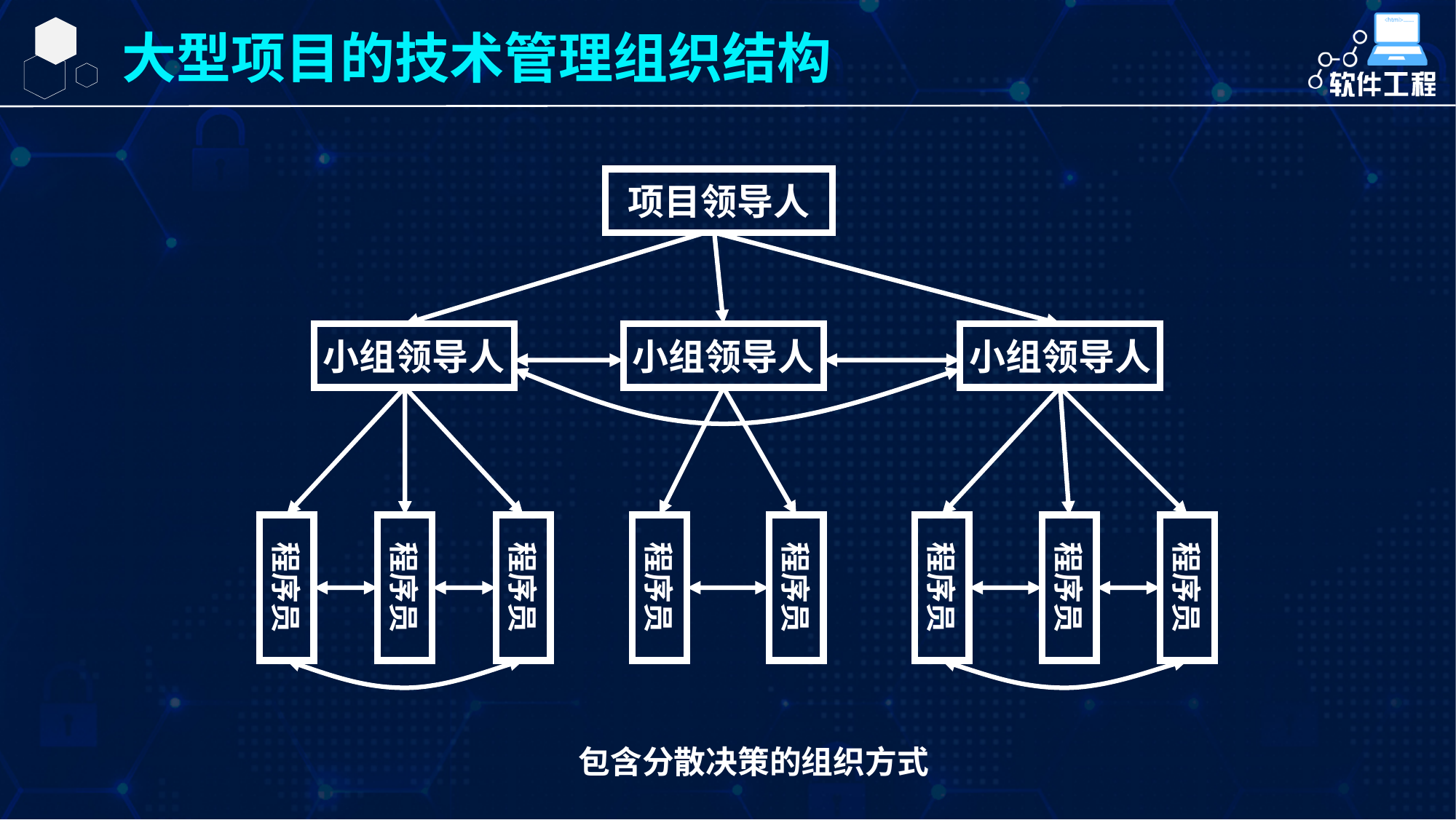

大型项目的技术管理组织结构
项目领导人

小组领导人
小组领导人
小组领导人

程序员
程序员
程序员
程序员
程序员
程序员
程序员
程序员

包含分散决策的组织方式